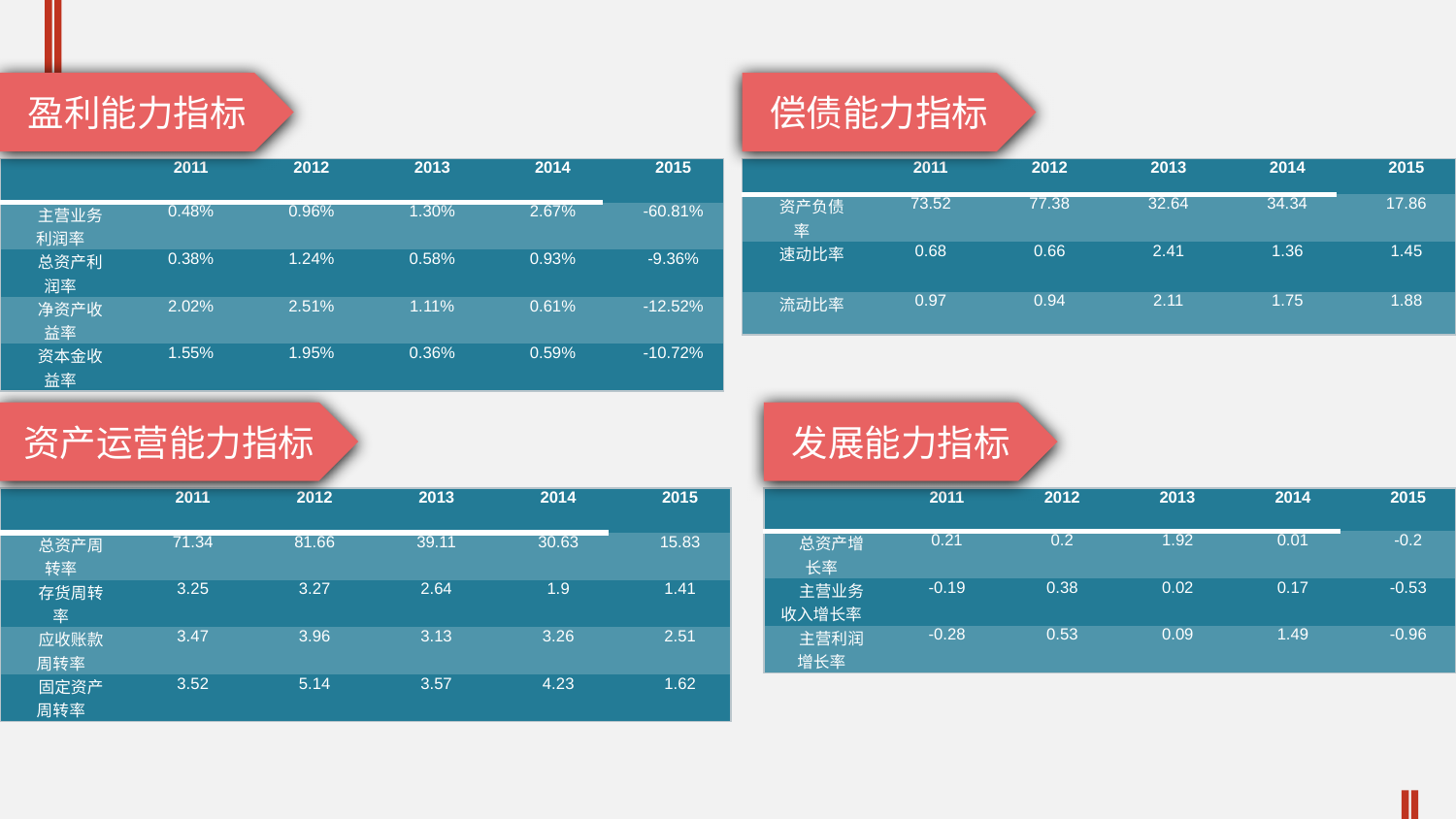

盈利能力指标
偿债能力指标
|  | 2011 | 2012 | 2013 | 2014 | 2015 |
| --- | --- | --- | --- | --- | --- |
| 主营业务利润率 | 0.48% | 0.96% | 1.30% | 2.67% | -60.81% |
| 总资产利润率 | 0.38% | 1.24% | 0.58% | 0.93% | -9.36% |
| 净资产收益率 | 2.02% | 2.51% | 1.11% | 0.61% | -12.52% |
| 资本金收益率 | 1.55% | 1.95% | 0.36% | 0.59% | -10.72% |
|  | 2011 | 2012 | 2013 | 2014 | 2015 |
| --- | --- | --- | --- | --- | --- |
| 资产负债率 | 73.52 | 77.38 | 32.64 | 34.34 | 17.86 |
| 速动比率 | 0.68 | 0.66 | 2.41 | 1.36 | 1.45 |
| 流动比率 | 0.97 | 0.94 | 2.11 | 1.75 | 1.88 |
资产运营能力指标
发展能力指标
|  | 2011 | 2012 | 2013 | 2014 | 2015 |
| --- | --- | --- | --- | --- | --- |
| 总资产周转率 | 71.34 | 81.66 | 39.11 | 30.63 | 15.83 |
| 存货周转率 | 3.25 | 3.27 | 2.64 | 1.9 | 1.41 |
| 应收账款周转率 | 3.47 | 3.96 | 3.13 | 3.26 | 2.51 |
| 固定资产周转率 | 3.52 | 5.14 | 3.57 | 4.23 | 1.62 |
|  | 2011 | 2012 | 2013 | 2014 | 2015 |
| --- | --- | --- | --- | --- | --- |
| 总资产增长率 | 0.21 | 0.2 | 1.92 | 0.01 | -0.2 |
| 主营业务收入增长率 | -0.19 | 0.38 | 0.02 | 0.17 | -0.53 |
| 主营利润增长率 | -0.28 | 0.53 | 0.09 | 1.49 | -0.96 |